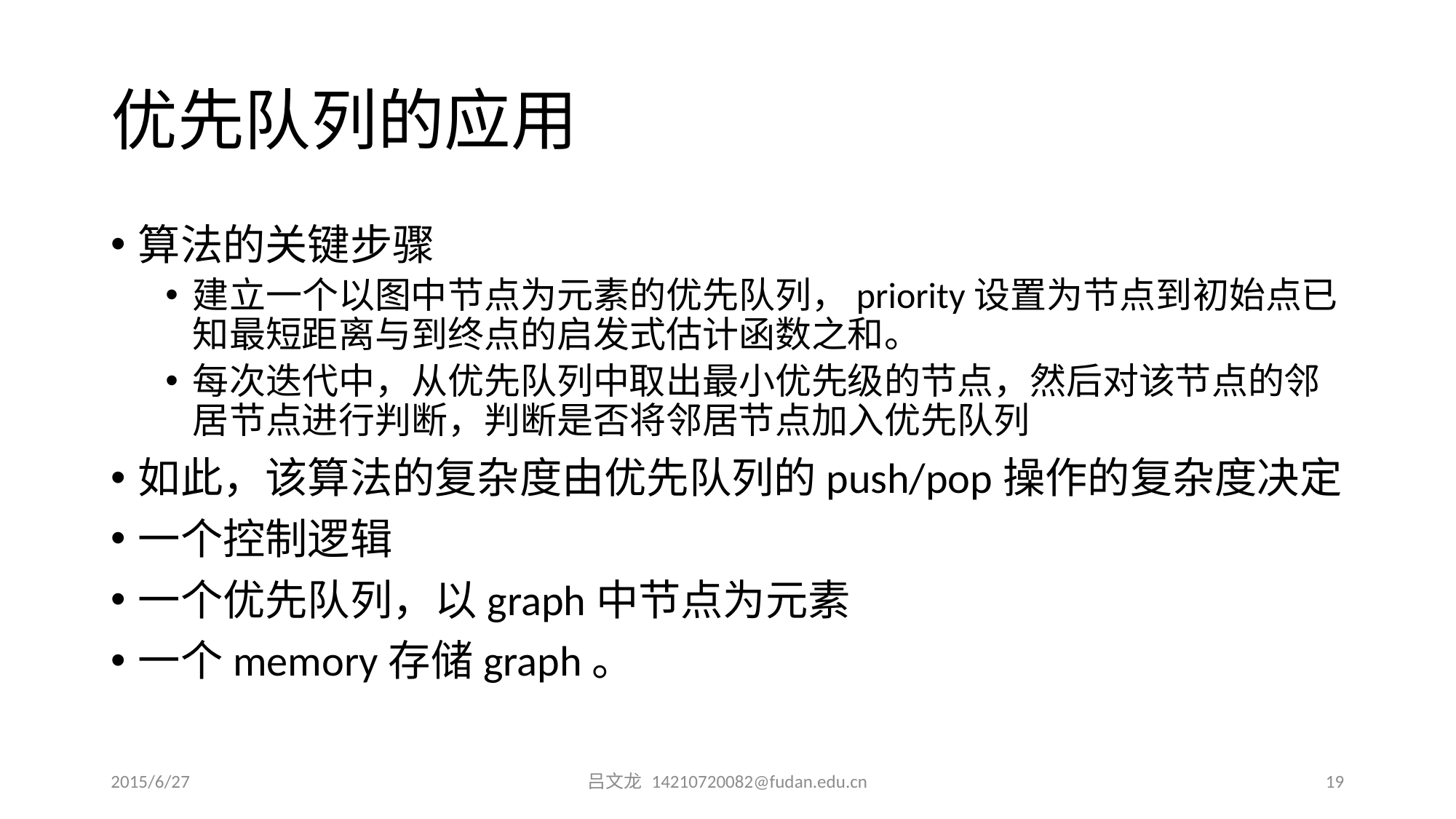

# 优先队列的应用
算法的关键步骤
建立一个以图中节点为元素的优先队列，priority设置为节点到初始点已知最短距离与到终点的启发式估计函数之和。
每次迭代中，从优先队列中取出最小优先级的节点，然后对该节点的邻居节点进行判断，判断是否将邻居节点加入优先队列
如此，该算法的复杂度由优先队列的push/pop操作的复杂度决定
一个控制逻辑
一个优先队列，以graph中节点为元素
一个memory存储graph。

2015/6/27
吕文龙 14210720082@fudan.edu.cn
19